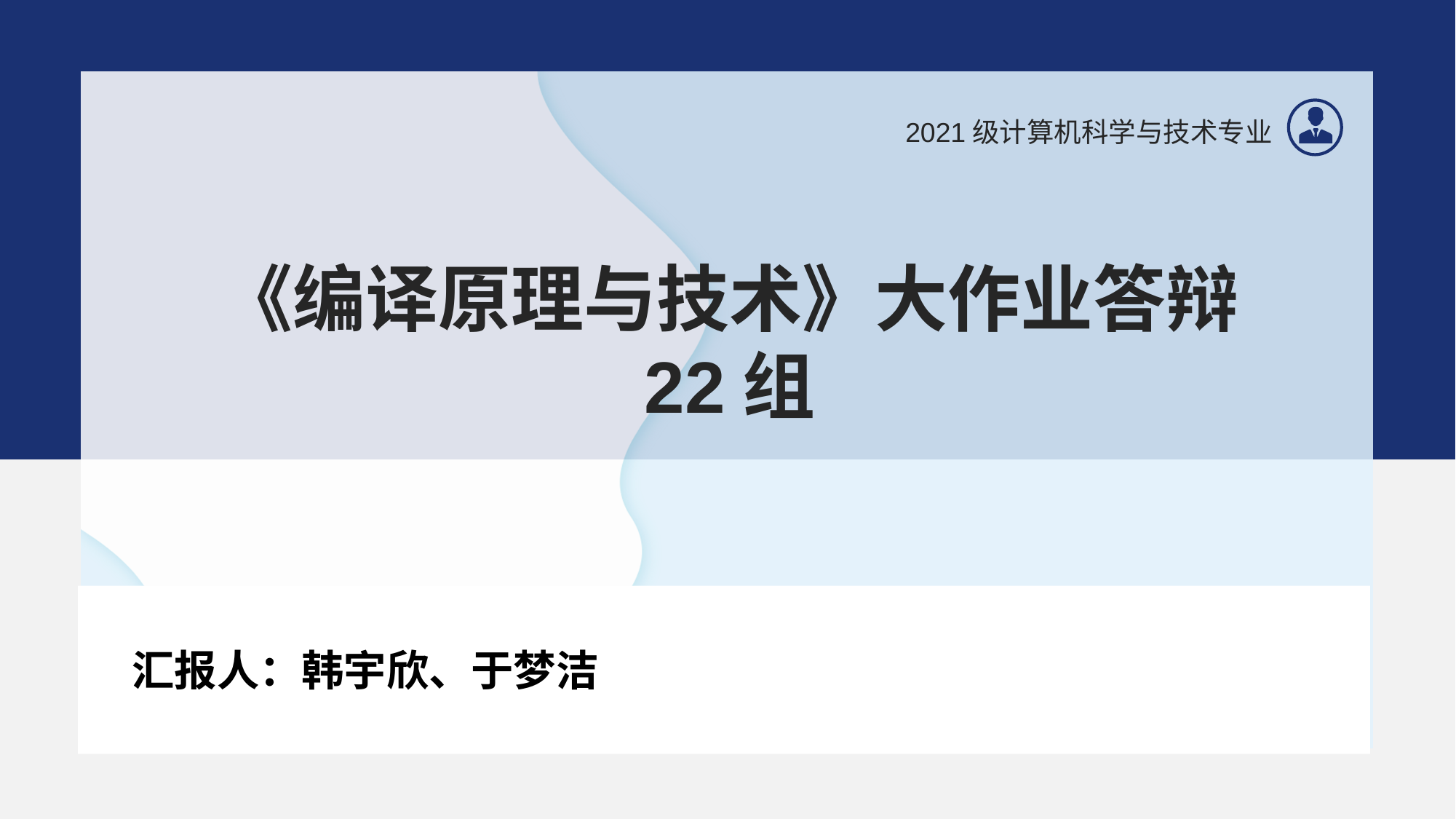

2021级计算机科学与技术专业
《编译原理与技术》大作业答辩
22组
·
汇报人：韩宇欣、于梦洁